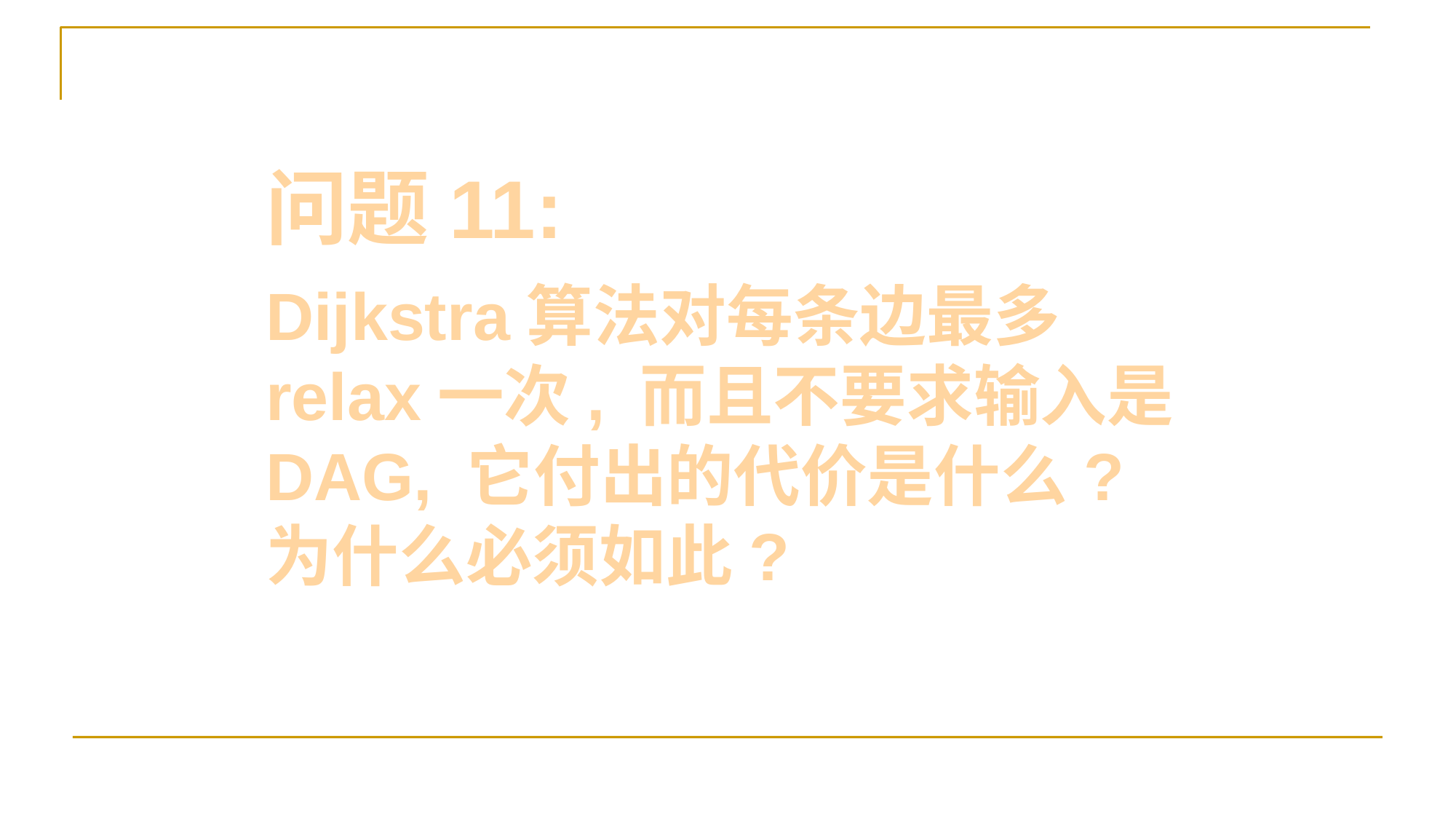

问题11:
Dijkstra算法对每条边最多relax一次, 而且不要求输入是DAG, 它付出的代价是什么? 为什么必须如此?